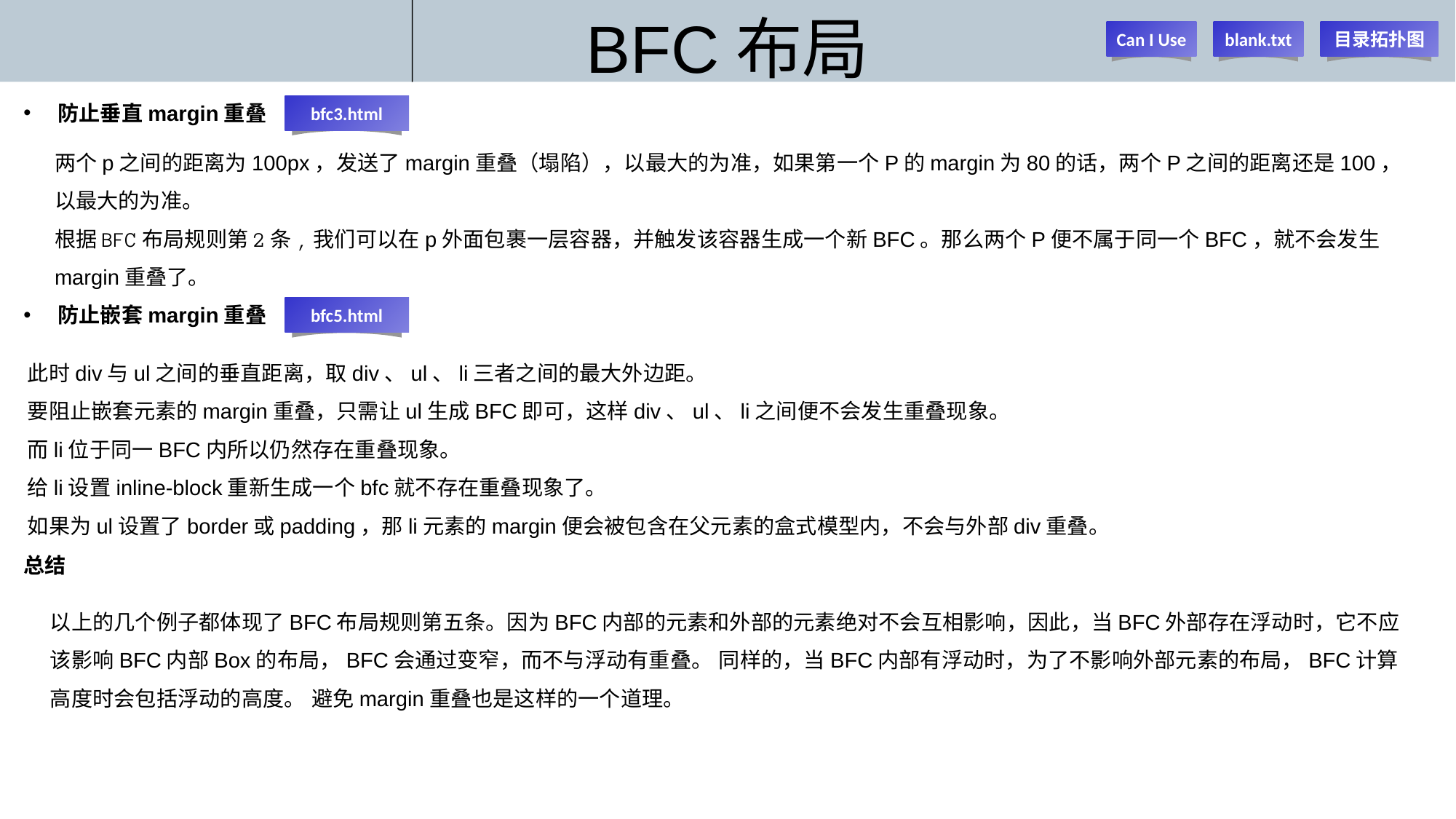

# BFC布局
Can I Use

blank.txt

目录拓扑图

防止垂直margin重叠
bfc3.html

两个p之间的距离为100px，发送了margin重叠（塌陷），以最大的为准，如果第一个P的margin为80的话，两个P之间的距离还是100，以最大的为准。
根据BFC布局规则第2条,我们可以在p外面包裹一层容器，并触发该容器生成一个新BFC。那么两个P便不属于同一个BFC，就不会发生margin重叠了。
防止嵌套margin重叠
bfc5.html

此时div与ul之间的垂直距离，取div、ul、li三者之间的最大外边距。
要阻止嵌套元素的margin重叠，只需让ul生成BFC即可，这样div、ul、li之间便不会发生重叠现象。
而li位于同一BFC内所以仍然存在重叠现象。
给li设置inline-block重新生成一个bfc就不存在重叠现象了。
如果为ul设置了border或padding，那li元素的margin便会被包含在父元素的盒式模型内，不会与外部div重叠。
总结
以上的几个例子都体现了BFC布局规则第五条。因为BFC内部的元素和外部的元素绝对不会互相影响，因此，当BFC外部存在浮动时，它不应该影响BFC内部Box的布局，BFC会通过变窄，而不与浮动有重叠。 同样的，当BFC内部有浮动时，为了不影响外部元素的布局，BFC计算高度时会包括浮动的高度。 避免margin重叠也是这样的一个道理。